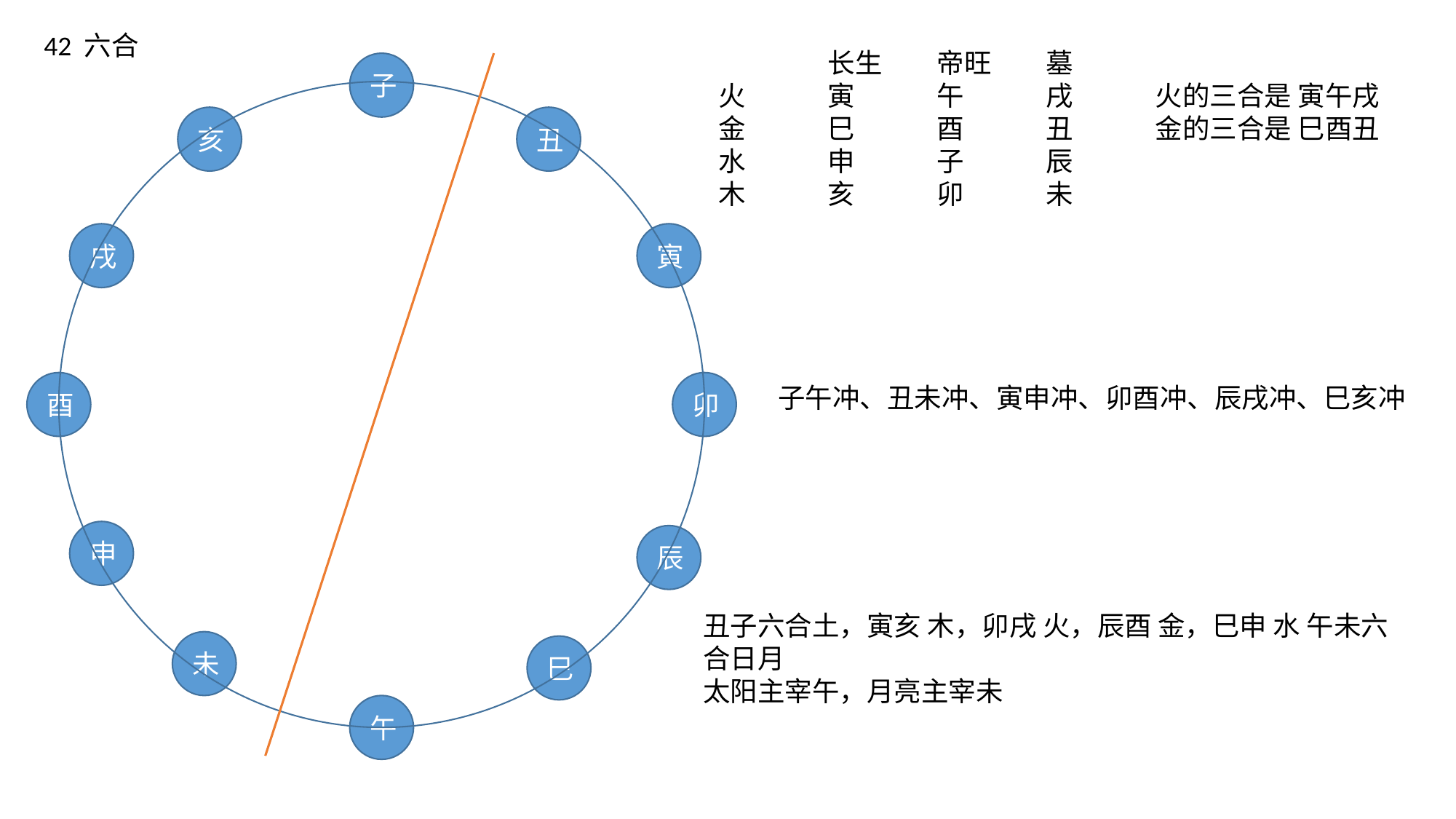

42 六合
	长生 	帝旺	墓
火	寅	午	戌	火的三合是 寅午戌
金	巳	酉	丑	金的三合是 巳酉丑
水	申	子	辰
木	亥	卯	未
子

亥
丑
戌
寅
酉
卯
子午冲、丑未冲、寅申冲、卯酉冲、辰戌冲、巳亥冲
申
辰
丑子六合土，寅亥 木，卯戌 火，辰酉 金，巳申 水 午未六合日月
太阳主宰午，月亮主宰未
未
巳
午